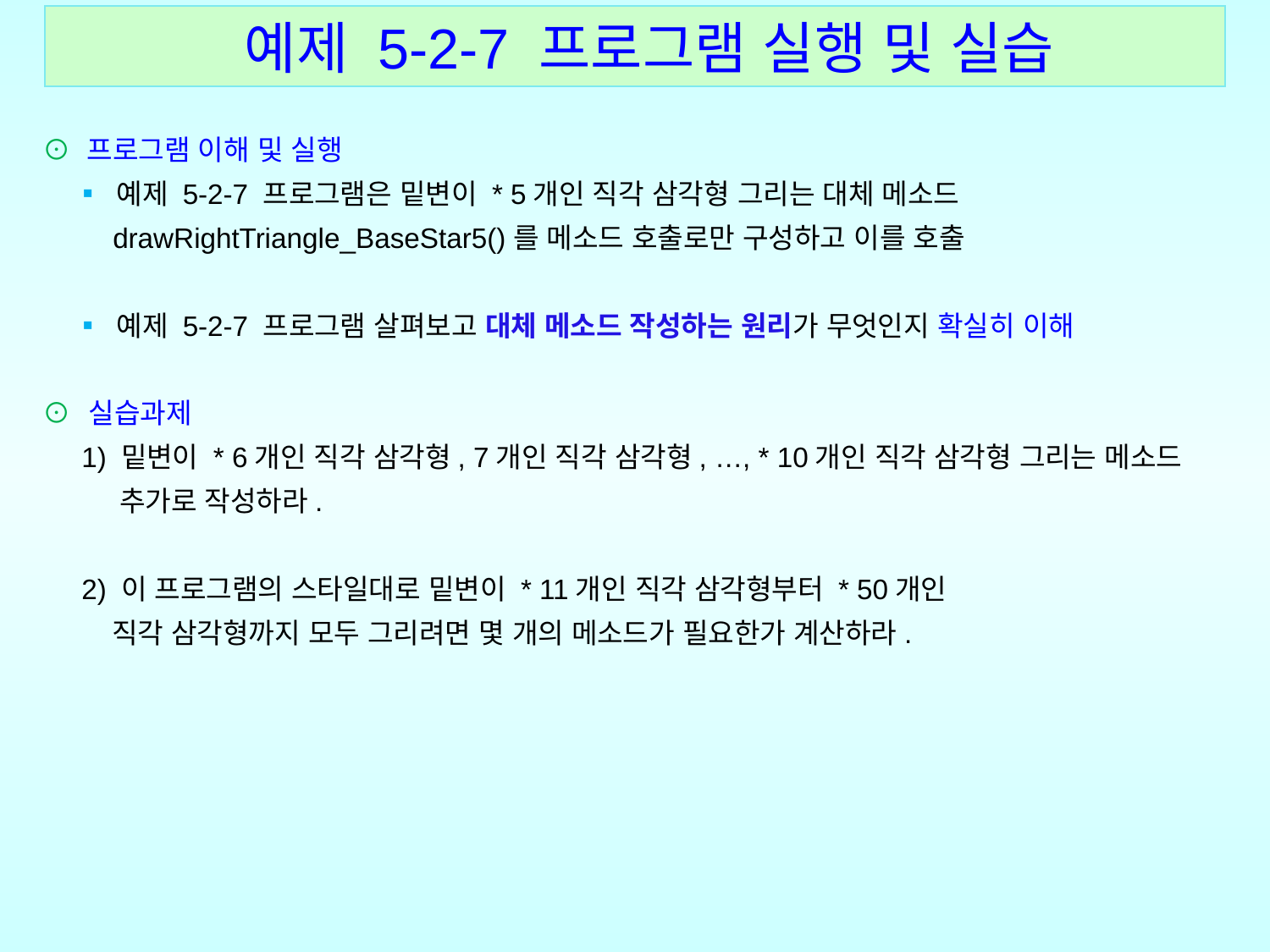

예제 5-2-7 프로그램 실행 및 실습
⊙ 프로그램 이해 및 실행
    ▪ 예제 5-2-7 프로그램은 밑변이 * 5개인 직각 삼각형 그리는 대체 메소드
         drawRightTriangle_BaseStar5()를 메소드 호출로만 구성하고 이를 호출

    ▪ 예제 5-2-7 프로그램 살펴보고 대체 메소드 작성하는 원리가 무엇인지 확실히 이해

⊙ 실습과제
     1) 밑변이 * 6개인 직각 삼각형, 7개인 직각 삼각형, …, * 10개인 직각 삼각형 그리는 메소드
         추가로 작성하라.

     2) 이 프로그램의 스타일대로 밑변이 * 11개인 직각 삼각형부터 * 50개인
        직각 삼각형까지 모두 그리려면 몇 개의 메소드가 필요한가 계산하라.